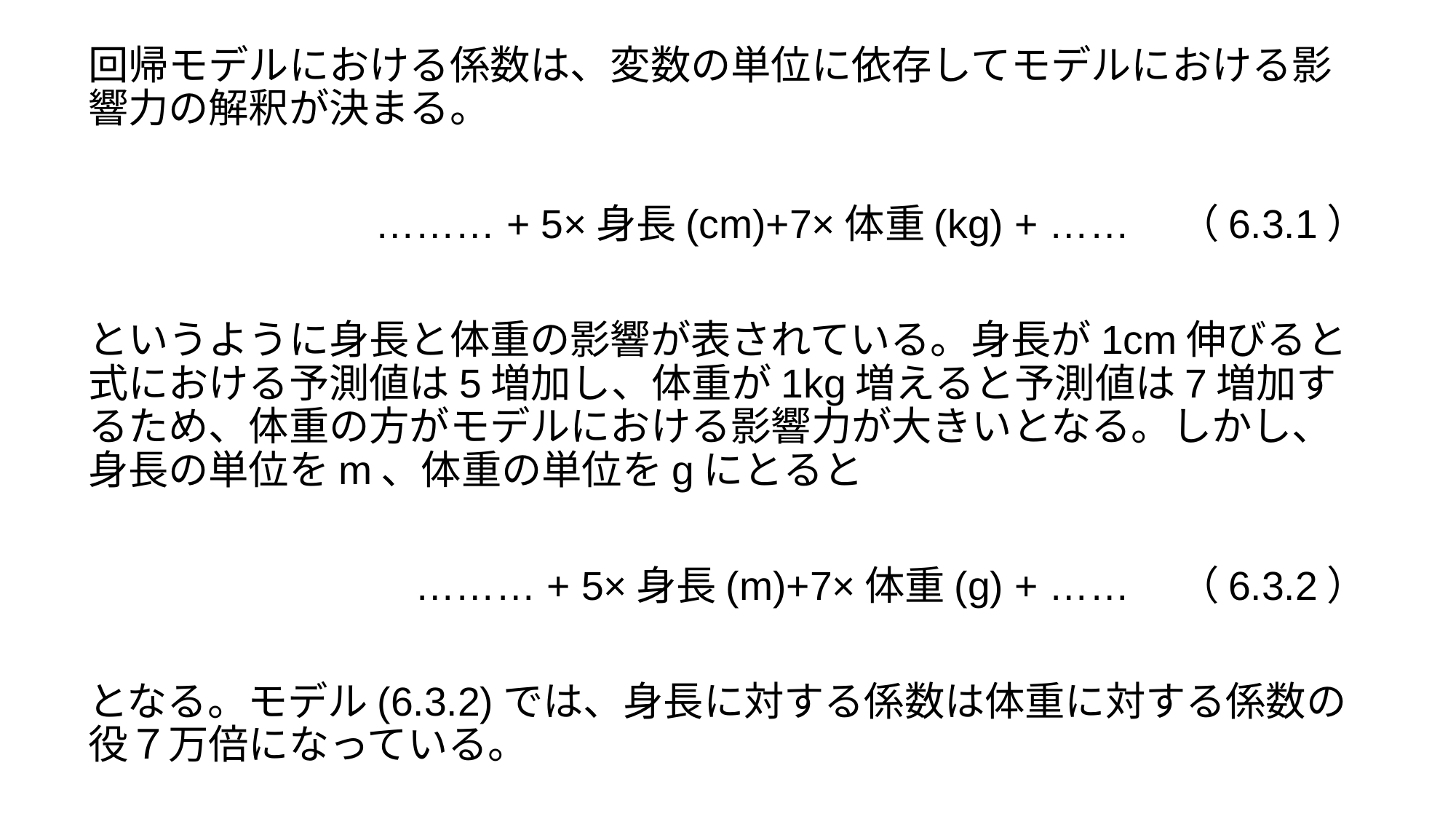

回帰モデルにおける係数は、変数の単位に依存してモデルにおける影響力の解釈が決まる。

……… + 5×身長(cm)+7×体重(kg) + ……　（6.3.1）

というように身長と体重の影響が表されている。身長が1cm伸びると式における予測値は5増加し、体重が1kg増えると予測値は7増加するため、体重の方がモデルにおける影響力が大きいとなる。しかし、身長の単位をm、体重の単位をgにとると

……… + 5×身長(m)+7×体重(g) + ……　（6.3.2）

となる。モデル(6.3.2)では、身長に対する係数は体重に対する係数の役７万倍になっている。